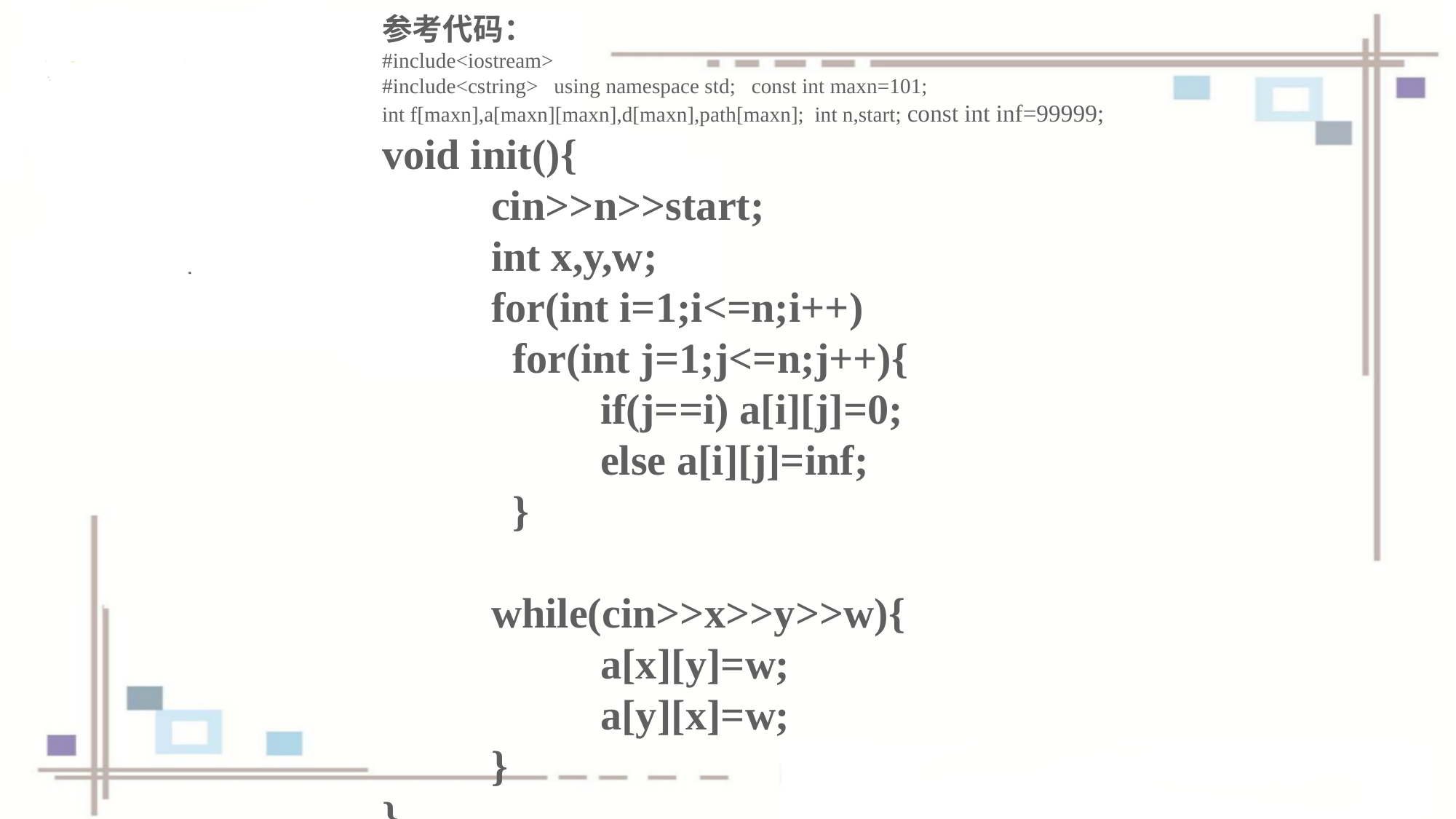

参考代码：
#include<iostream>
#include<cstring>   using namespace std;   const int maxn=101;
int f[maxn],a[maxn][maxn],d[maxn],path[maxn];  int n,start; const int inf=99999;
void init(){
	cin>>n>>start;
	int x,y,w;
	for(int i=1;i<=n;i++)
	  for(int j=1;j<=n;j++){
	  	if(j==i) a[i][j]=0;
	  	else a[i][j]=inf;
	  }

	while(cin>>x>>y>>w){
		a[x][y]=w;
		a[y][x]=w;
	}
}